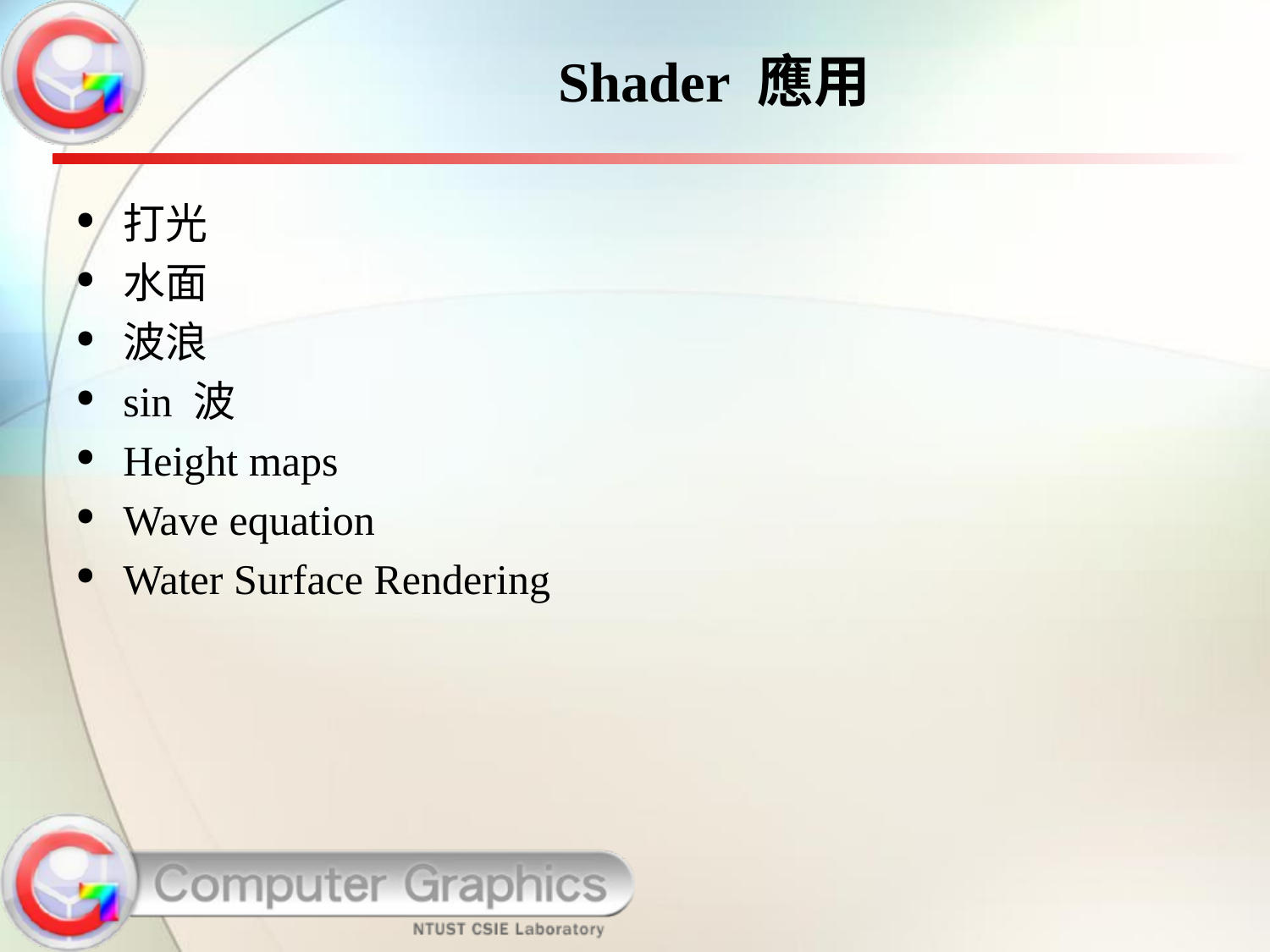

# Shader 應用
打光
水面
波浪
sin 波
Height maps
Wave equation
Water Surface Rendering